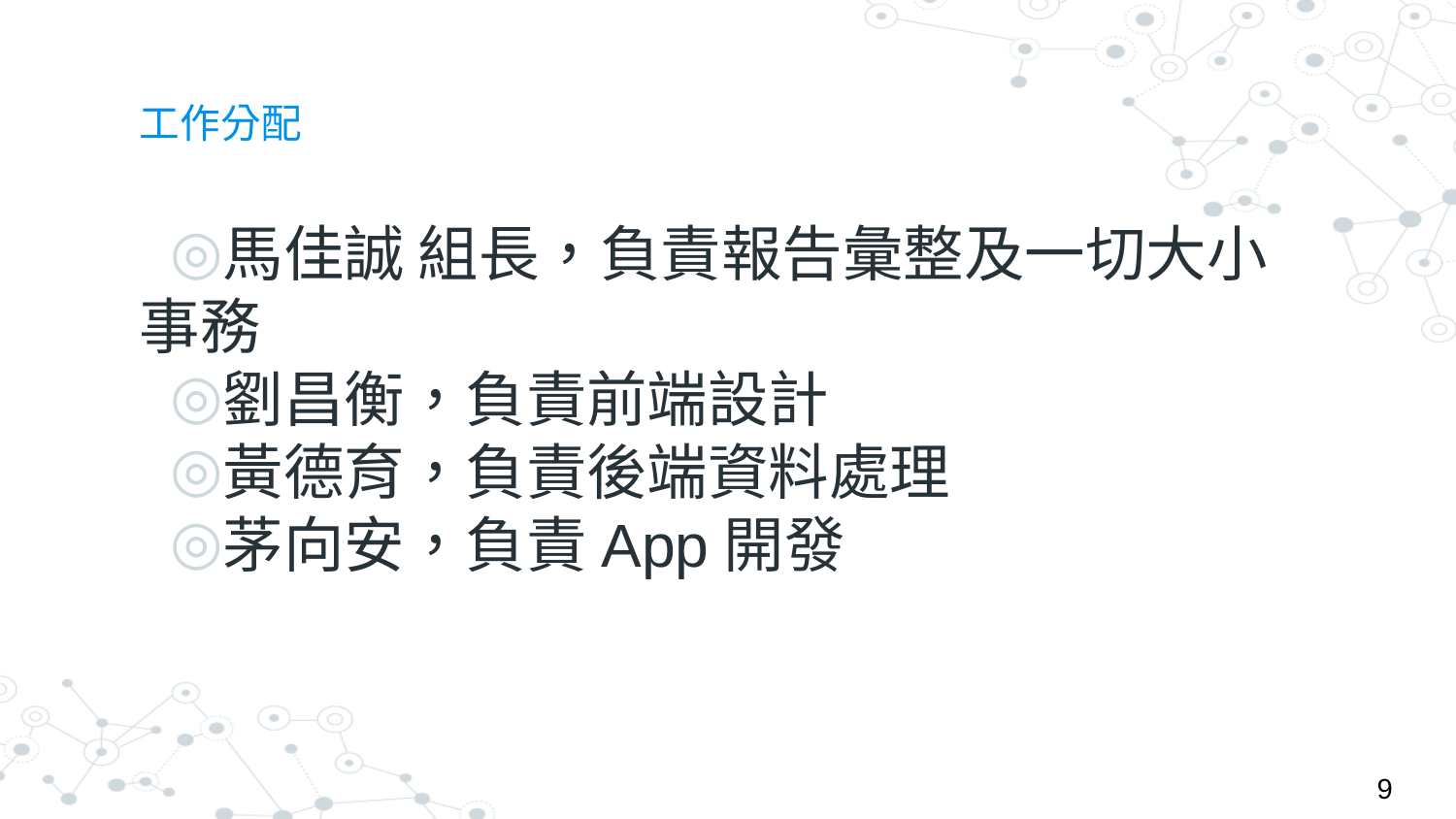

# 工作分配
馬佳誠 組長，負責報告彙整及一切大小事務
劉昌衡，負責前端設計
黃德育，負責後端資料處理
茅向安，負責App開發

9